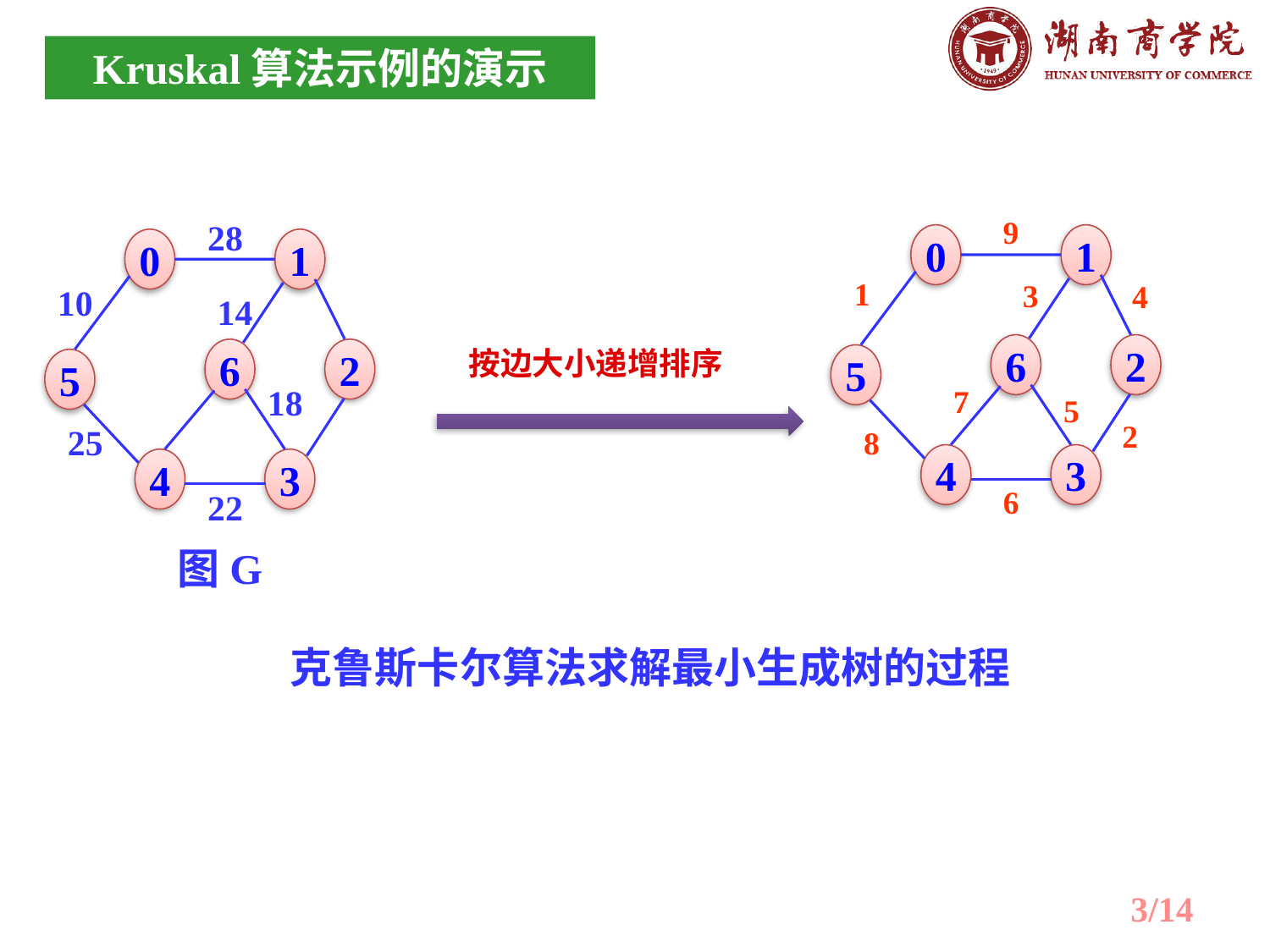

Kruskal算法示例的演示
9
0
1

1
3
4

6
2
5
7

5

2
8
4
3
6

28
0
1

10

14
6
2
5
18

25
4
3
22

图G
按边大小递增排序

克鲁斯卡尔算法求解最小生成树的过程
3/14